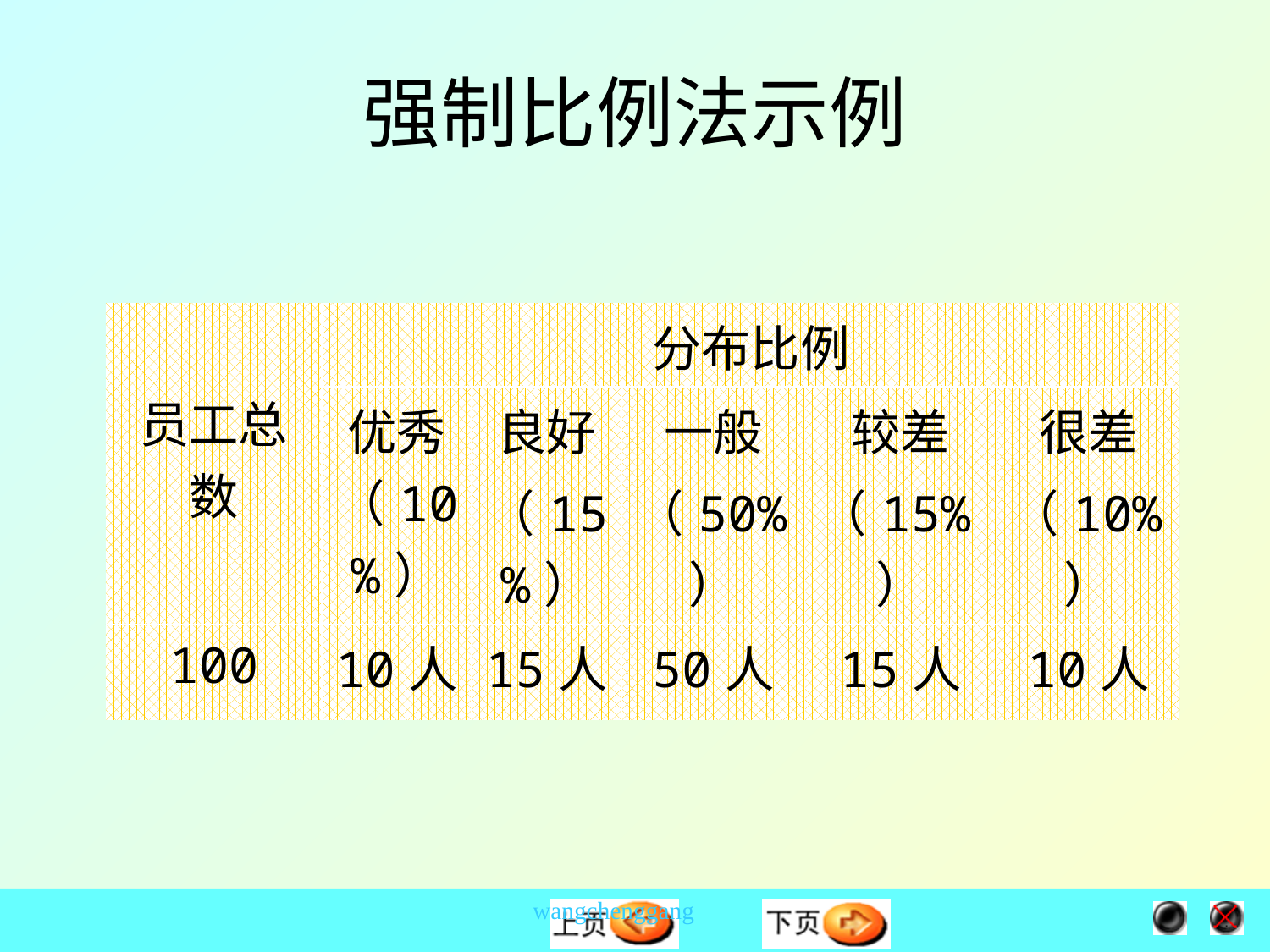

# 强制比例法示例
| 员工总数 | 分布比例 |  |  |  |  |
| --- | --- | --- | --- | --- | --- |
|  | 优秀（10%） | 良好 （15%） | 一般 （50%） | 较差 （15%） | 很差 （10%） |
| 100 | 10人 | 15人 | 50人 | 15人 | 10人 |
wangchenggang